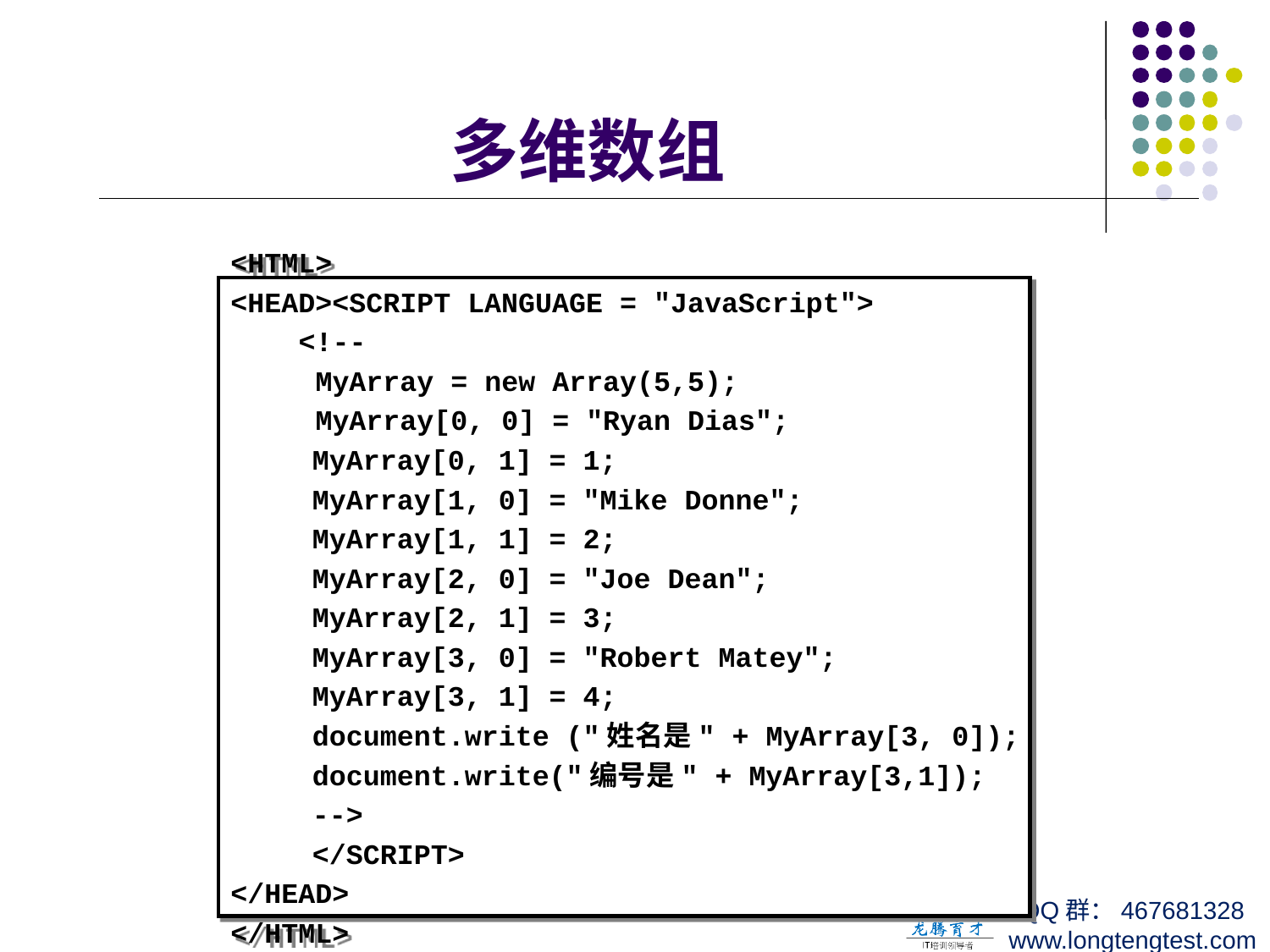

# 多维数组
<HTML>
<HEAD><SCRIPT LANGUAGE = "JavaScript">
    <!--
     MyArray = new Array(5,5);
     MyArray[0, 0] = "Ryan Dias";
	  MyArray[0, 1] = 1;
	  MyArray[1, 0] = "Mike Donne";
	  MyArray[1, 1] = 2;
	  MyArray[2, 0] = "Joe Dean";
	  MyArray[2, 1] = 3;
	  MyArray[3, 0] = "Robert Matey";
	  MyArray[3, 1] = 4;
	  document.write ("姓名是" + MyArray[3, 0]);
	  document.write("编号是" + MyArray[3,1]);
	  -->
	  </SCRIPT>
</HEAD>
</HTML>